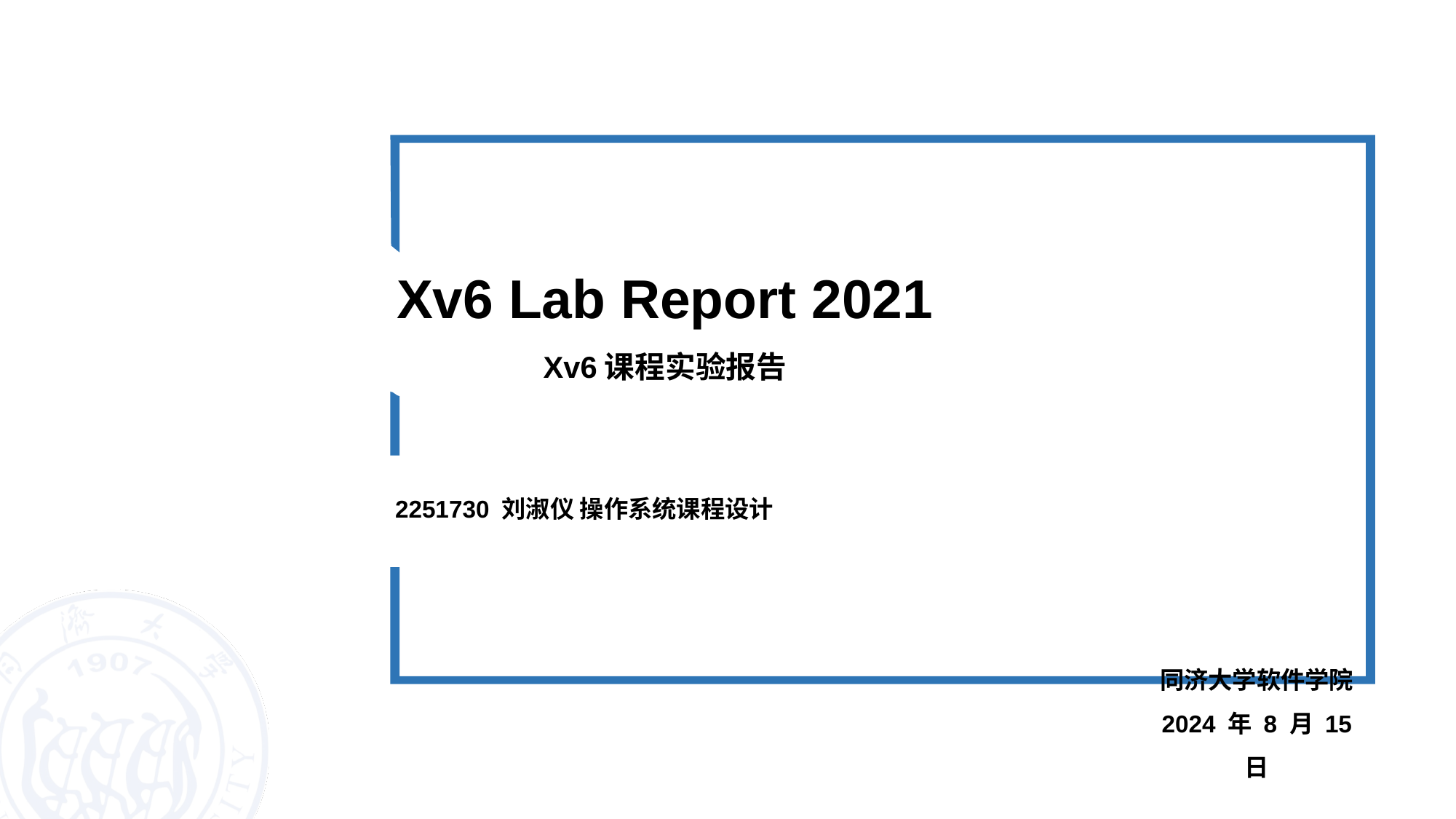

# Xv6 Lab Report 2021 Xv6课程实验报告
2251730 刘淑仪 操作系统课程设计
同济大学软件学院
2024 年 8 月 15 日